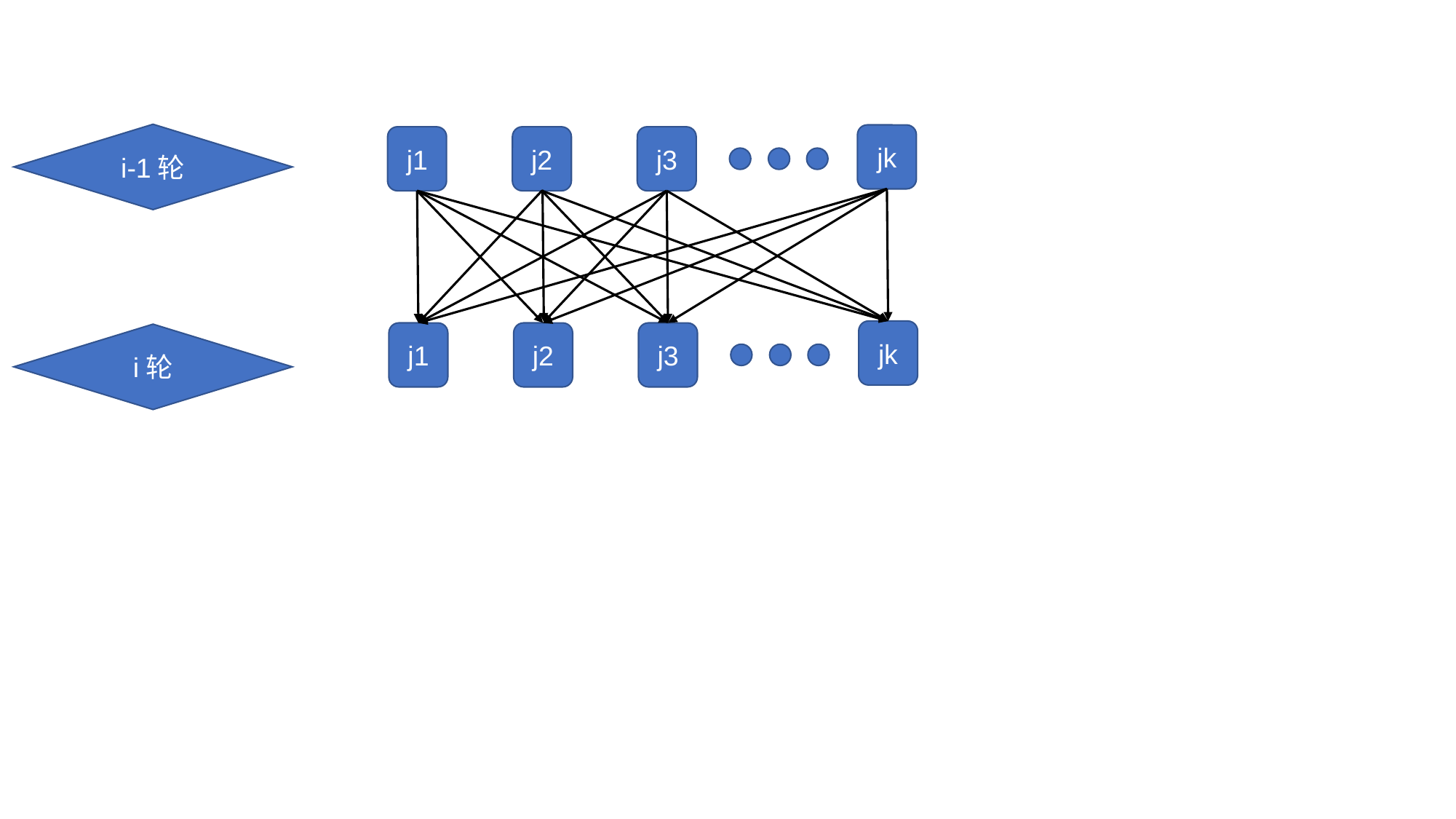

i-1轮
jk
j3
j2
j1

jk
j3
j2
j1
i轮